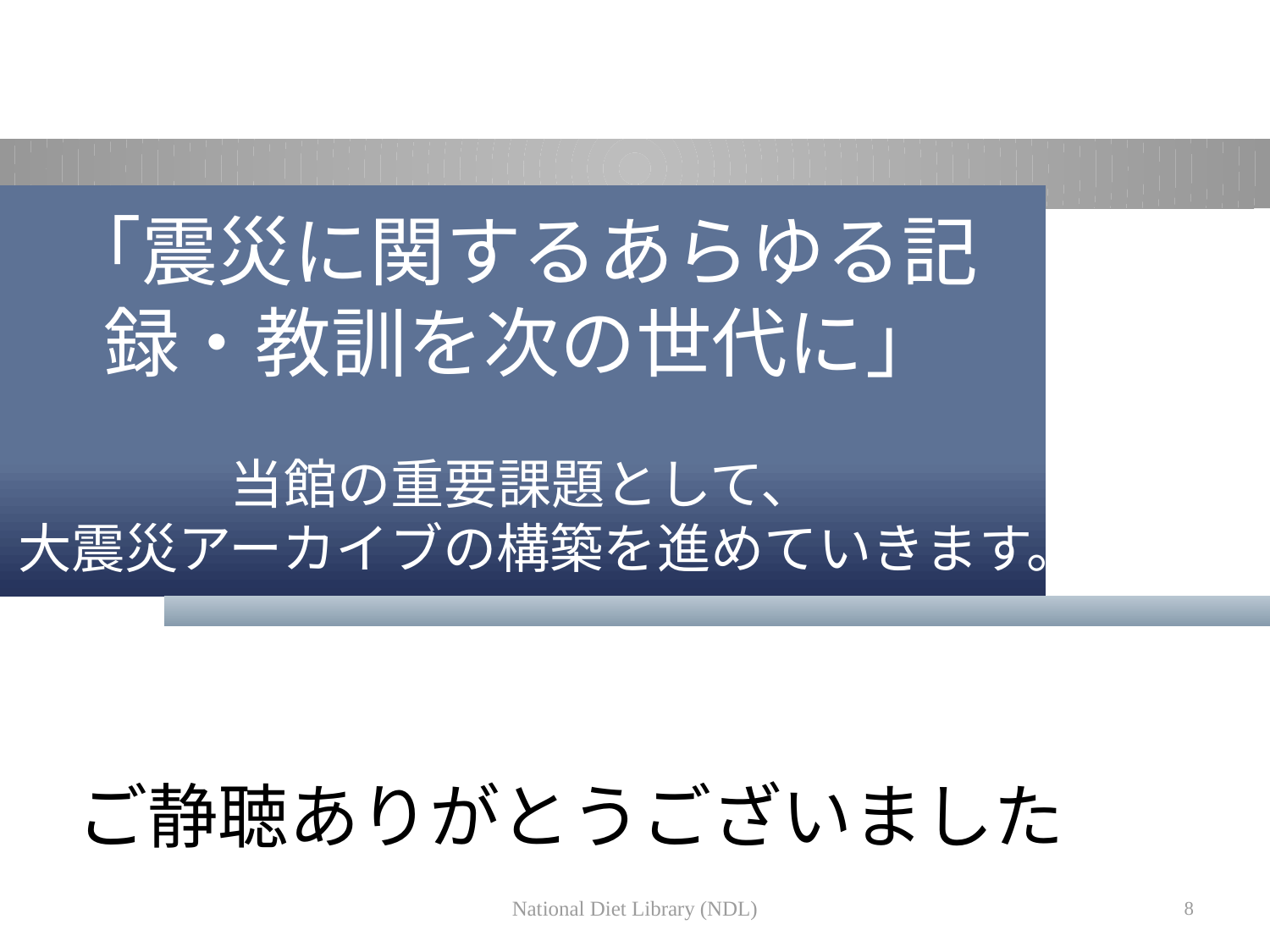

# 「震災に関するあらゆる記録・教訓を次の世代に」 当館の重要課題として、 大震災アーカイブの構築を進めていきます。
ご静聴ありがとうございました
National Diet Library (NDL)
8